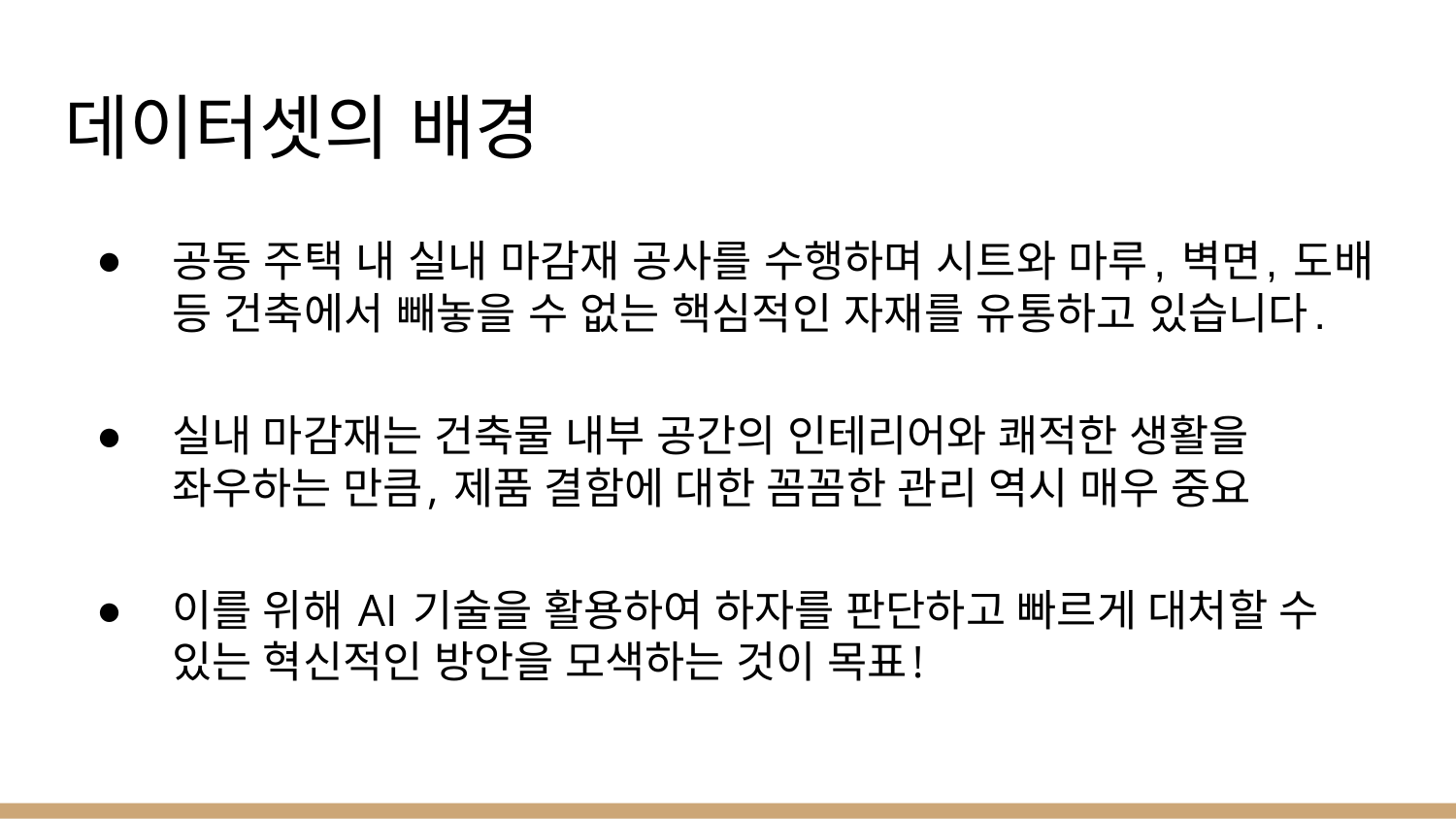

# 데이터셋의 배경

공동 주택 내 실내 마감재 공사를 수행하며 시트와 마루, 벽면, 도배 등 건축에서 빼놓을 수 없는 핵심적인 자재를 유통하고 있습니다.

실내 마감재는 건축물 내부 공간의 인테리어와 쾌적한 생활을 좌우하는 만큼, 제품 결함에 대한 꼼꼼한 관리 역시 매우 중요

이를 위해 AI 기술을 활용하여 하자를 판단하고 빠르게 대처할 수 있는 혁신적인 방안을 모색하는 것이 목표!